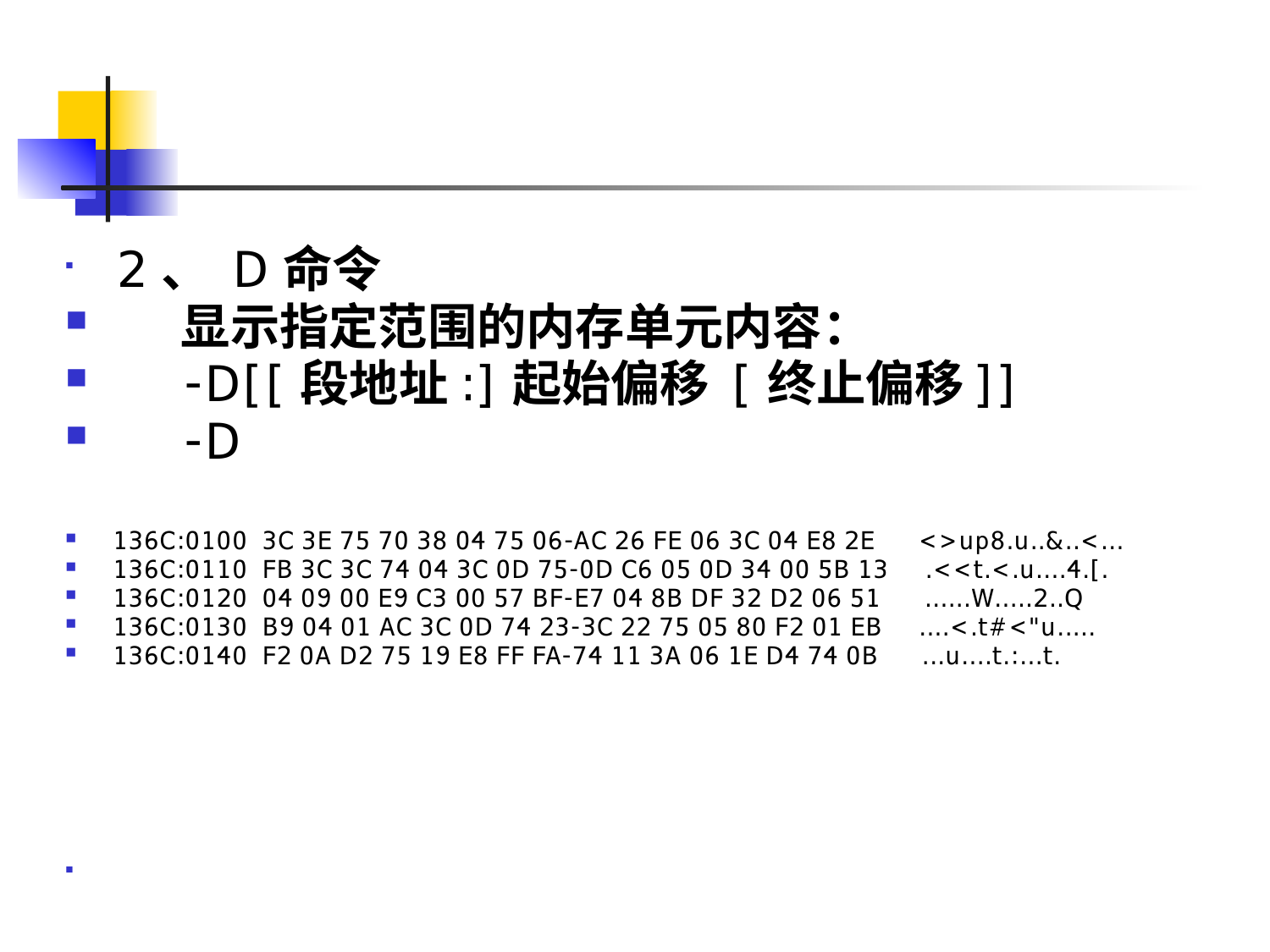

#
 2、 D命令
     显示指定范围的内存单元内容：
     -D[[段地址:]起始偏移 [终止偏移]]
     -D

136C:0100  3C 3E 75 70 38 04 75 06-AC 26 FE 06 3C 04 E8 2E      <>up8.u..&..<...
136C:0110  FB 3C 3C 74 04 3C 0D 75-0D C6 05 0D 34 00 5B 13     .<<t.<.u....4.[.
136C:0120  04 09 00 E9 C3 00 57 BF-E7 04 8B DF 32 D2 06 51      ......W.....2..Q
136C:0130  B9 04 01 AC 3C 0D 74 23-3C 22 75 05 80 F2 01 EB     ....<.t#<"u.....
136C:0140  F2 0A D2 75 19 E8 FF FA-74 11 3A 06 1E D4 74 0B      ...u....t.:...t.